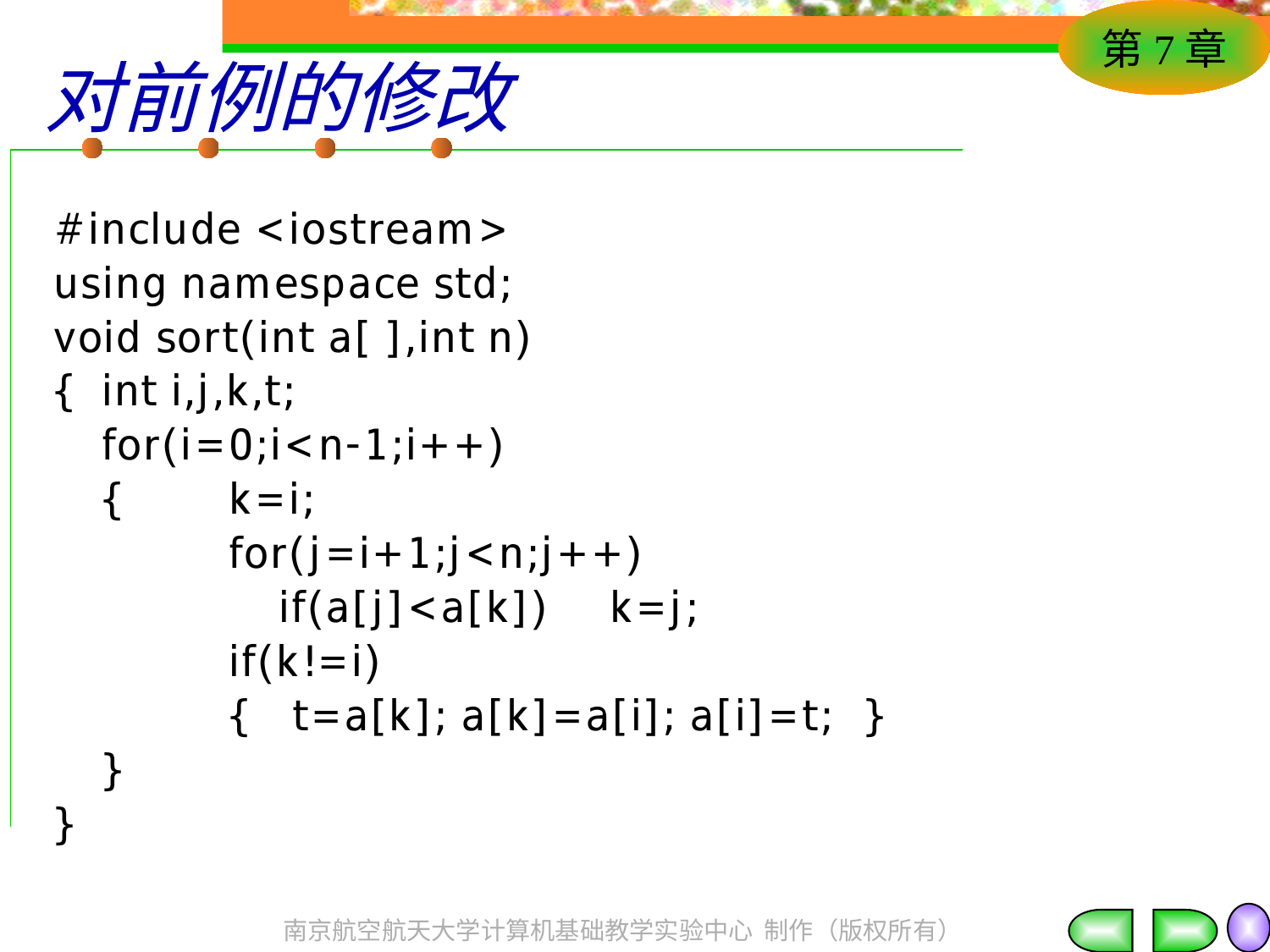

# 对前例的修改
#include <iostream>
using namespace std;
void sort(int a[ ],int n)
{	int i,j,k,t;
	for(i=0;i<n-1;i++)
	{	k=i;
		for(j=i+1;j<n;j++)
		    if(a[j]<a[k])	k=j;
		if(k!=i)
		{   t=a[k]; a[k]=a[i]; a[i]=t;	}
	}
}